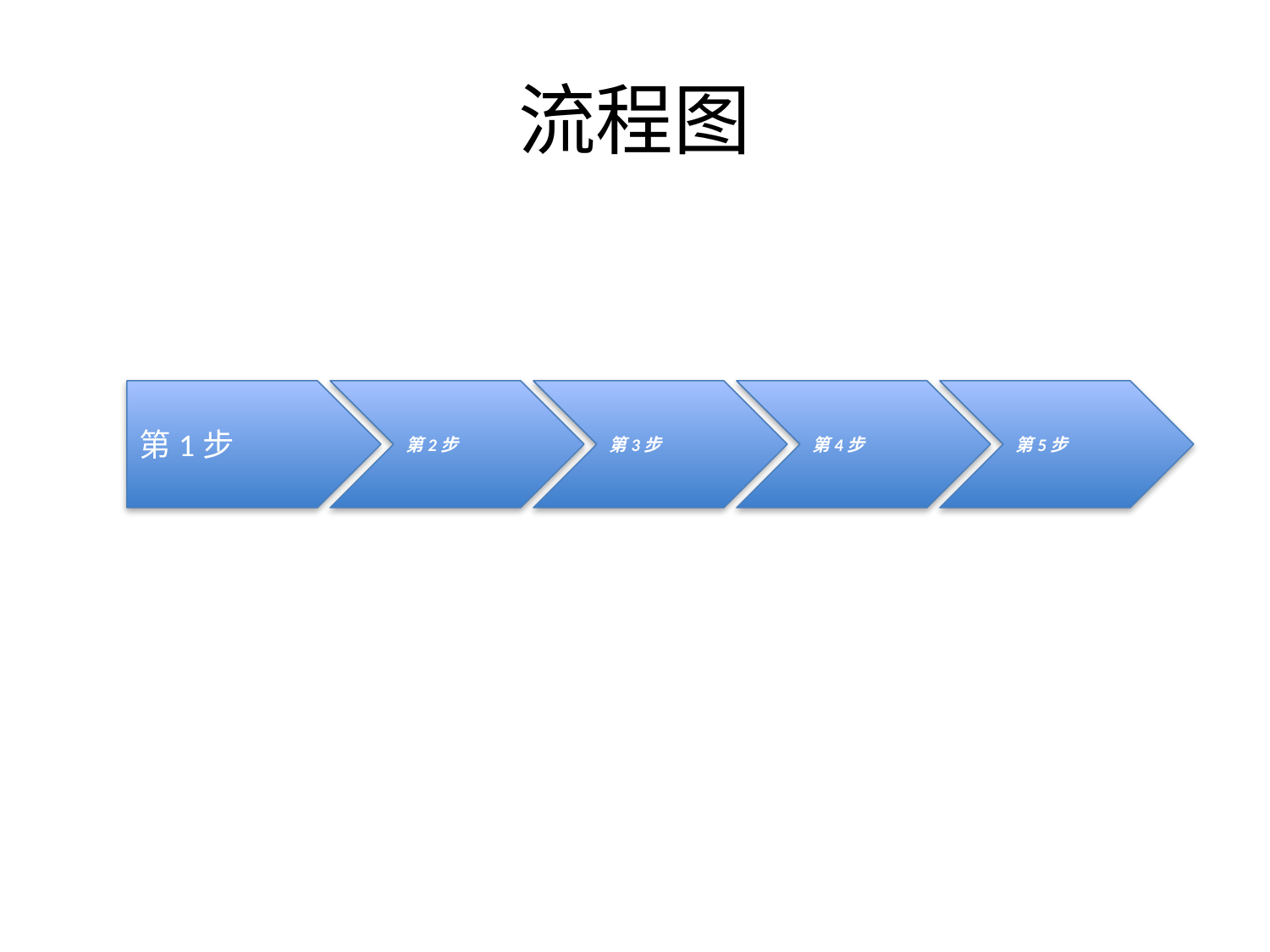

# 流程图
第1步
第2步
第3步
第4步
第5步